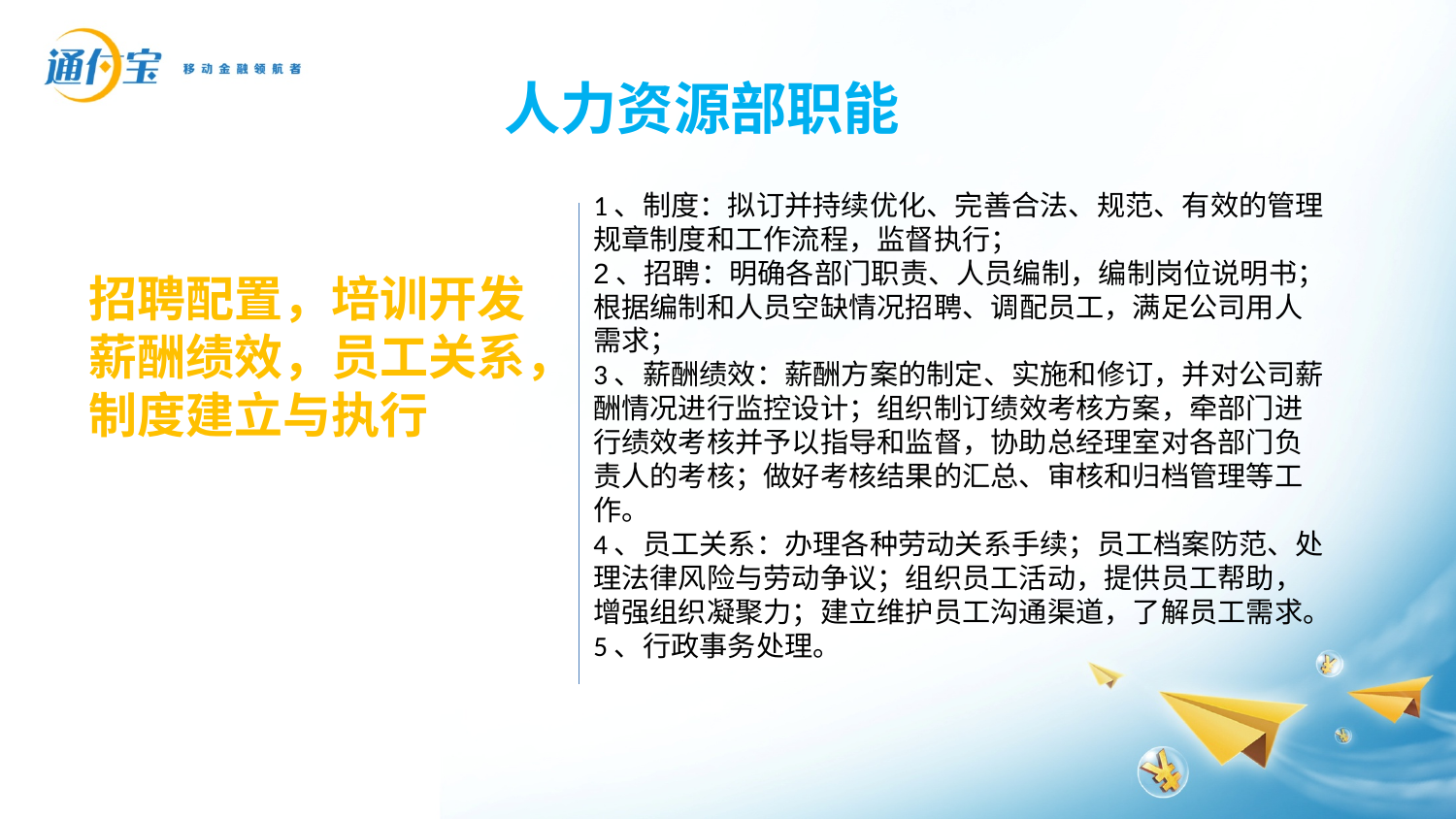

人力资源部职能
1、制度：拟订并持续优化、完善合法、规范、有效的管理规章制度和工作流程，监督执行；
2、招聘：明确各部门职责、人员编制，编制岗位说明书；根据编制和人员空缺情况招聘、调配员工，满足公司用人需求；
3、薪酬绩效：薪酬方案的制定、实施和修订，并对公司薪酬情况进行监控设计；组织制订绩效考核方案，牵部门进行绩效考核并予以指导和监督，协助总经理室对各部门负责人的考核；做好考核结果的汇总、审核和归档管理等工作。
4、员工关系：办理各种劳动关系手续；员工档案防范、处理法律风险与劳动争议；组织员工活动，提供员工帮助，增强组织凝聚力；建立维护员工沟通渠道，了解员工需求。
5、行政事务处理。

招聘配置，培训开发薪酬绩效，员工关系，
制度建立与执行